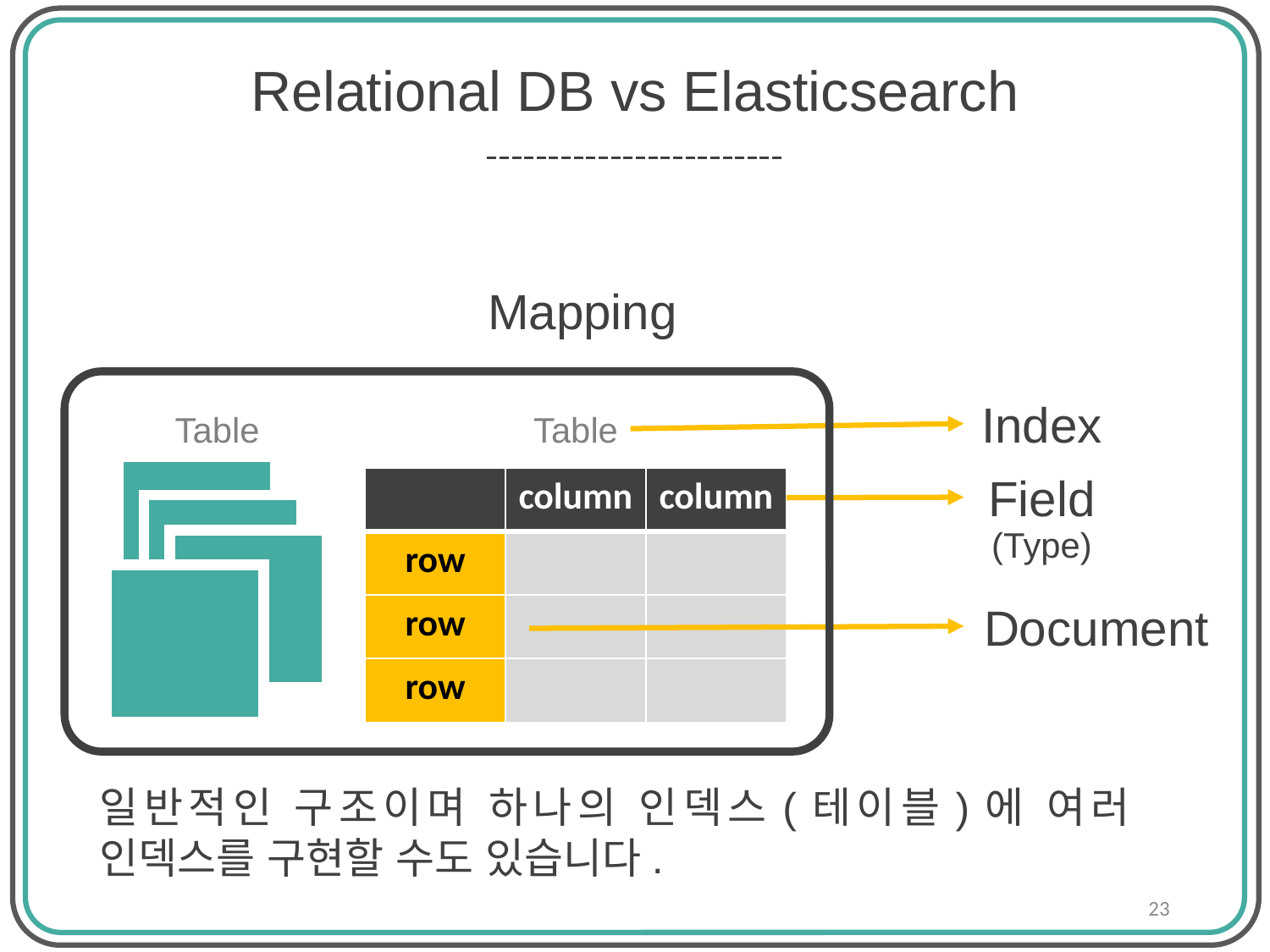

Relational DB vs Elasticsearch
Mapping

Table
Table

Index
Field
|  | column | column |
| --- | --- | --- |
| row |  |  |
| row |  |  |
| row |  |  |
(Type)
Document
일반적인 구조이며 하나의 인덱스(테이블)에 여러 인덱스를 구현할 수도 있습니다.
23